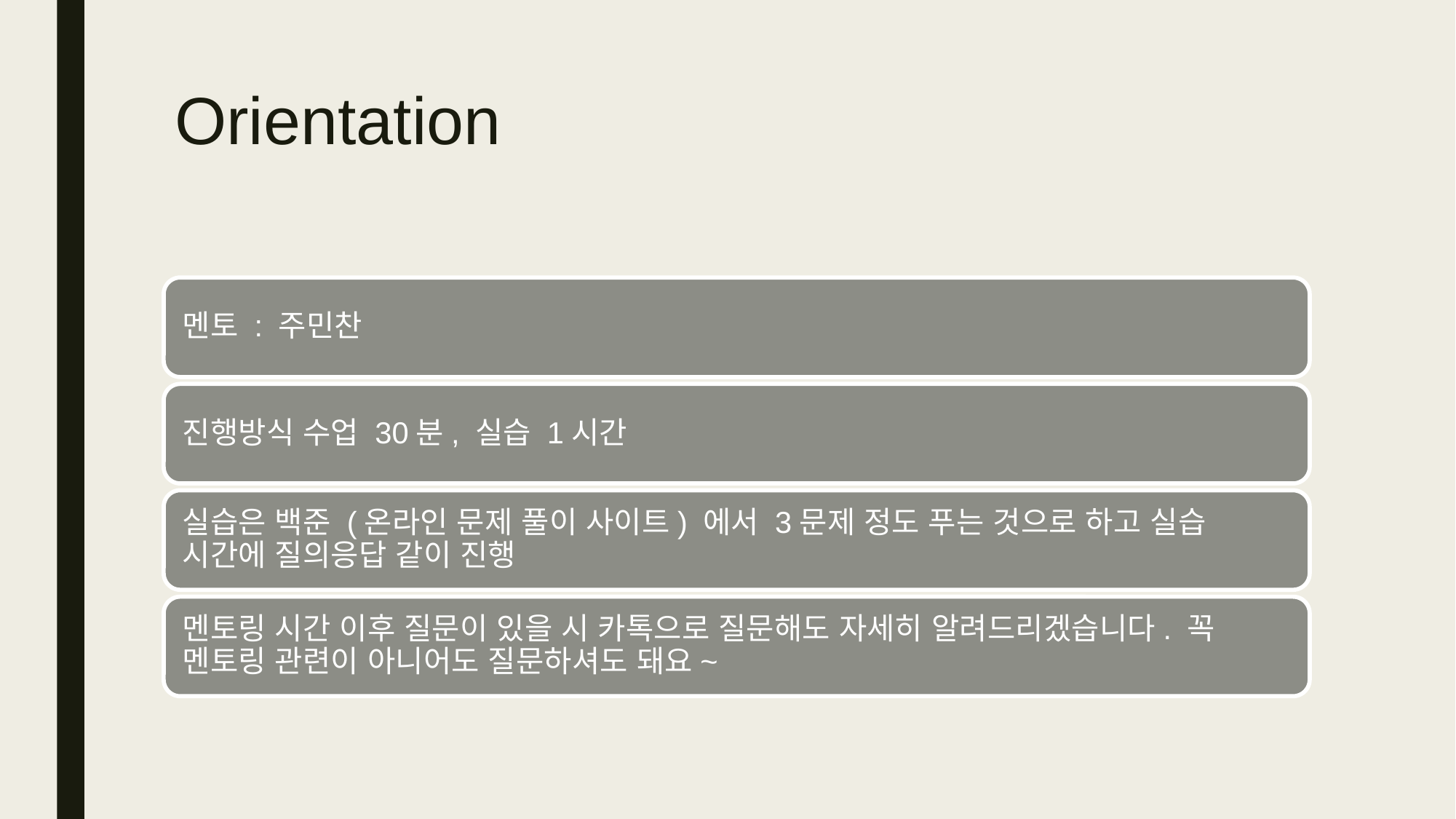

# Orientation
멘토 : 주민찬
진행방식 수업 30분, 실습 1시간
실습은 백준 (온라인 문제 풀이 사이트) 에서 3문제 정도 푸는 것으로 하고 실습 시간에 질의응답 같이 진행
멘토링 시간 이후 질문이 있을 시 카톡으로 질문해도 자세히 알려드리겠습니다. 꼭 멘토링 관련이 아니어도 질문하셔도 돼요~